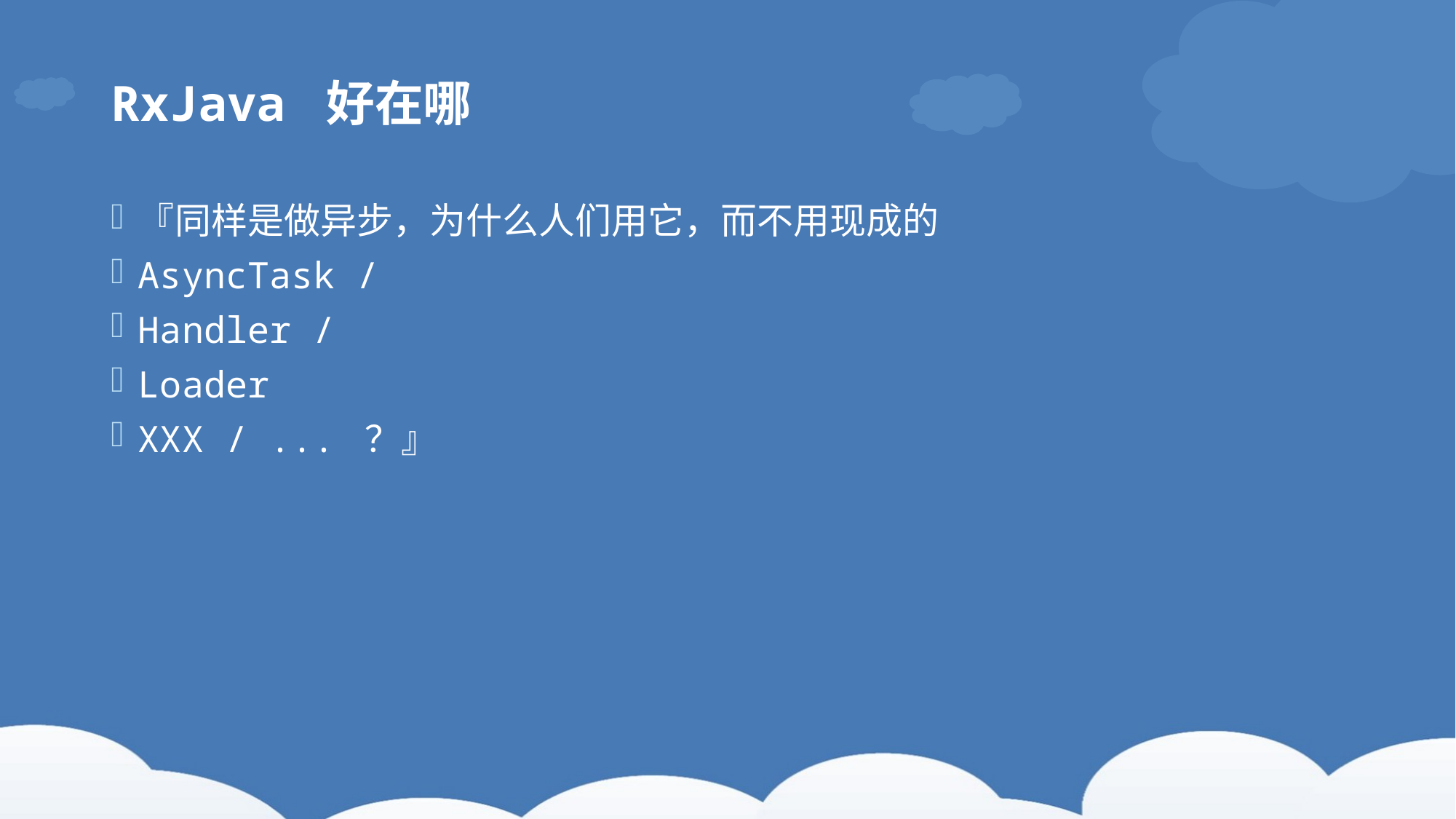

# RxJava 好在哪
『同样是做异步，为什么人们用它，而不用现成的
AsyncTask /
Handler /
Loader
XXX / ... ？』